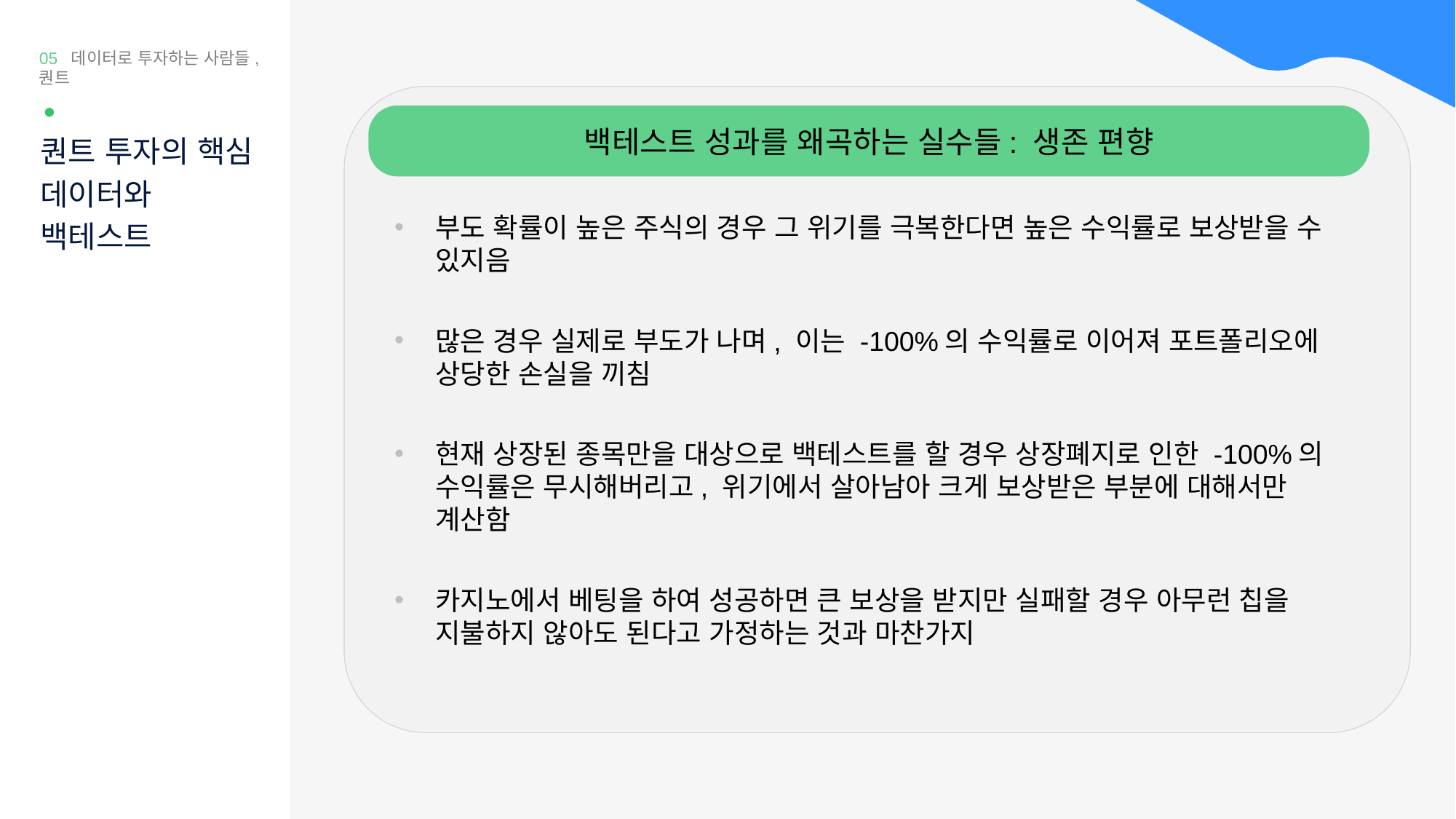

05  데이터로 투자하는 사람들, 퀀트

백테스트 성과를 왜곡하는 실수들: 생존 편향

퀀트 투자의 핵심
데이터와
백테스트
부도 확률이 높은 주식의 경우 그 위기를 극복한다면 높은 수익률로 보상받을 수 있지음

많은 경우 실제로 부도가 나며, 이는 -100%의 수익률로 이어져 포트폴리오에 상당한 손실을 끼침

현재 상장된 종목만을 대상으로 백테스트를 할 경우 상장폐지로 인한 -100%의 수익률은 무시해버리고, 위기에서 살아남아 크게 보상받은 부분에 대해서만 계산함

카지노에서 베팅을 하여 성공하면 큰 보상을 받지만 실패할 경우 아무런 칩을 지불하지 않아도 된다고 가정하는 것과 마찬가지